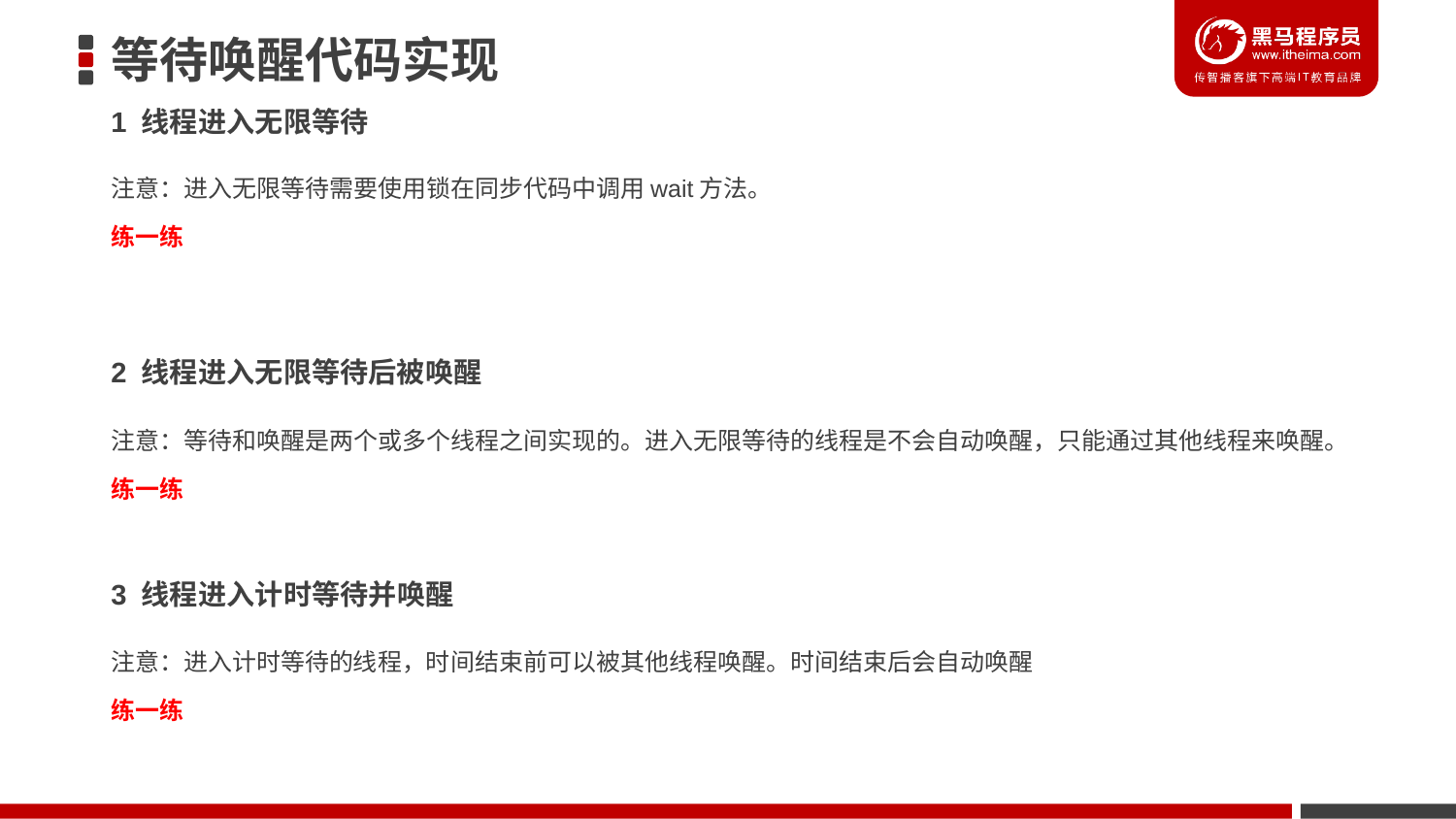

# 等待唤醒代码实现
1 线程进入无限等待
注意：进入无限等待需要使用锁在同步代码中调用wait方法。
练一练
2 线程进入无限等待后被唤醒
注意：等待和唤醒是两个或多个线程之间实现的。进入无限等待的线程是不会自动唤醒，只能通过其他线程来唤醒。
练一练
3 线程进入计时等待并唤醒
注意：进入计时等待的线程，时间结束前可以被其他线程唤醒。时间结束后会自动唤醒
练一练